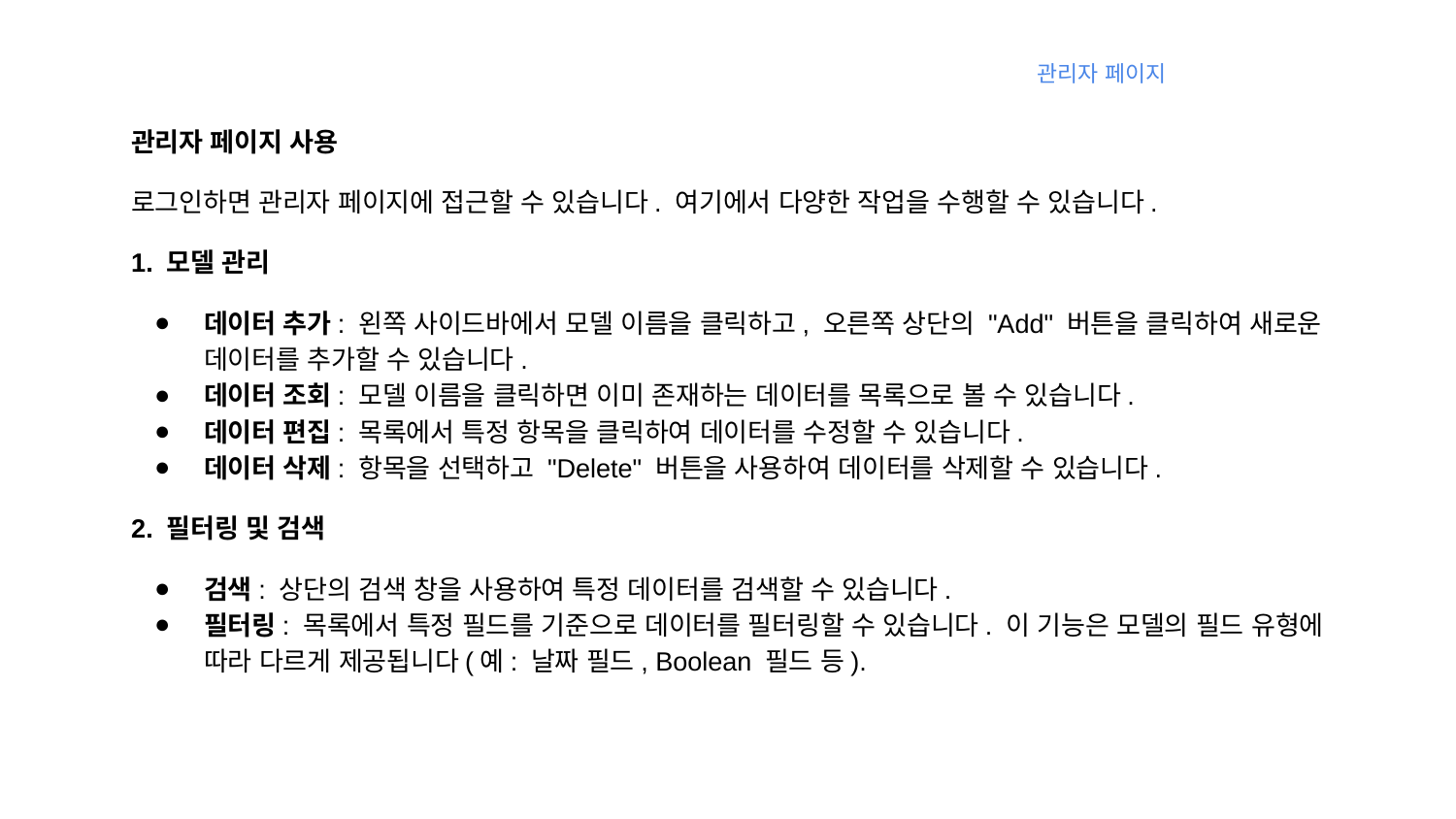

관리자 페이지
관리자 페이지 사용
로그인하면 관리자 페이지에 접근할 수 있습니다. 여기에서 다양한 작업을 수행할 수 있습니다.
1. 모델 관리
데이터 추가: 왼쪽 사이드바에서 모델 이름을 클릭하고, 오른쪽 상단의 "Add" 버튼을 클릭하여 새로운 데이터를 추가할 수 있습니다.
데이터 조회: 모델 이름을 클릭하면 이미 존재하는 데이터를 목록으로 볼 수 있습니다.
데이터 편집: 목록에서 특정 항목을 클릭하여 데이터를 수정할 수 있습니다.
데이터 삭제: 항목을 선택하고 "Delete" 버튼을 사용하여 데이터를 삭제할 수 있습니다.
2. 필터링 및 검색
검색: 상단의 검색 창을 사용하여 특정 데이터를 검색할 수 있습니다.
필터링: 목록에서 특정 필드를 기준으로 데이터를 필터링할 수 있습니다. 이 기능은 모델의 필드 유형에 따라 다르게 제공됩니다(예: 날짜 필드, Boolean 필드 등).